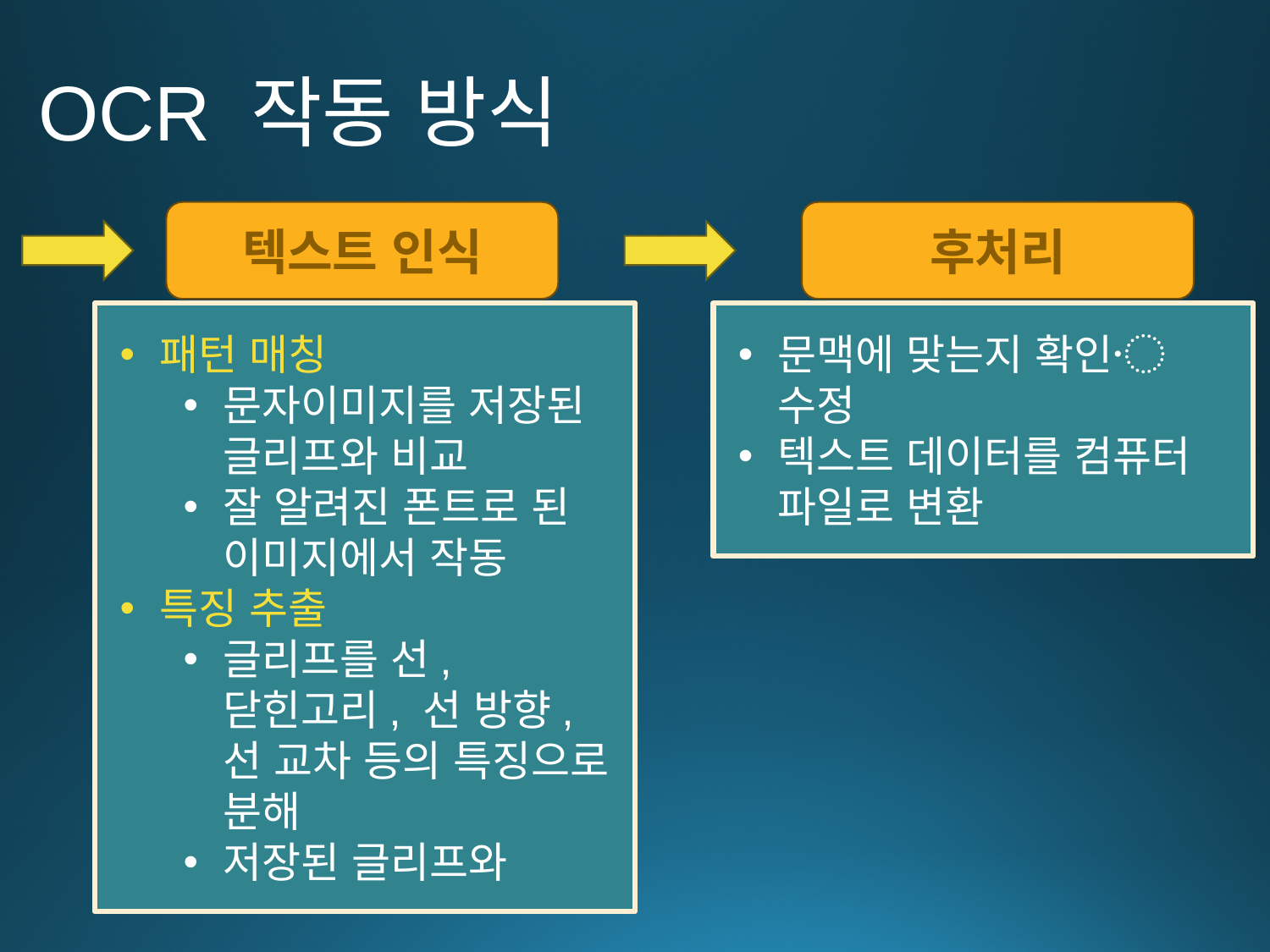

# OCR 작동 방식
텍스트 인식
후처리

패턴 매칭
문자이미지를 저장된 글리프와 비교
잘 알려진 폰트로 된 이미지에서 작동
특징 추출
글리프를 선, 닫힌고리, 선 방향, 선 교차 등의 특징으로 분해
저장된 글리프와
문맥에 맞는지 확인〮수정
텍스트 데이터를 컴퓨터 파일로 변환